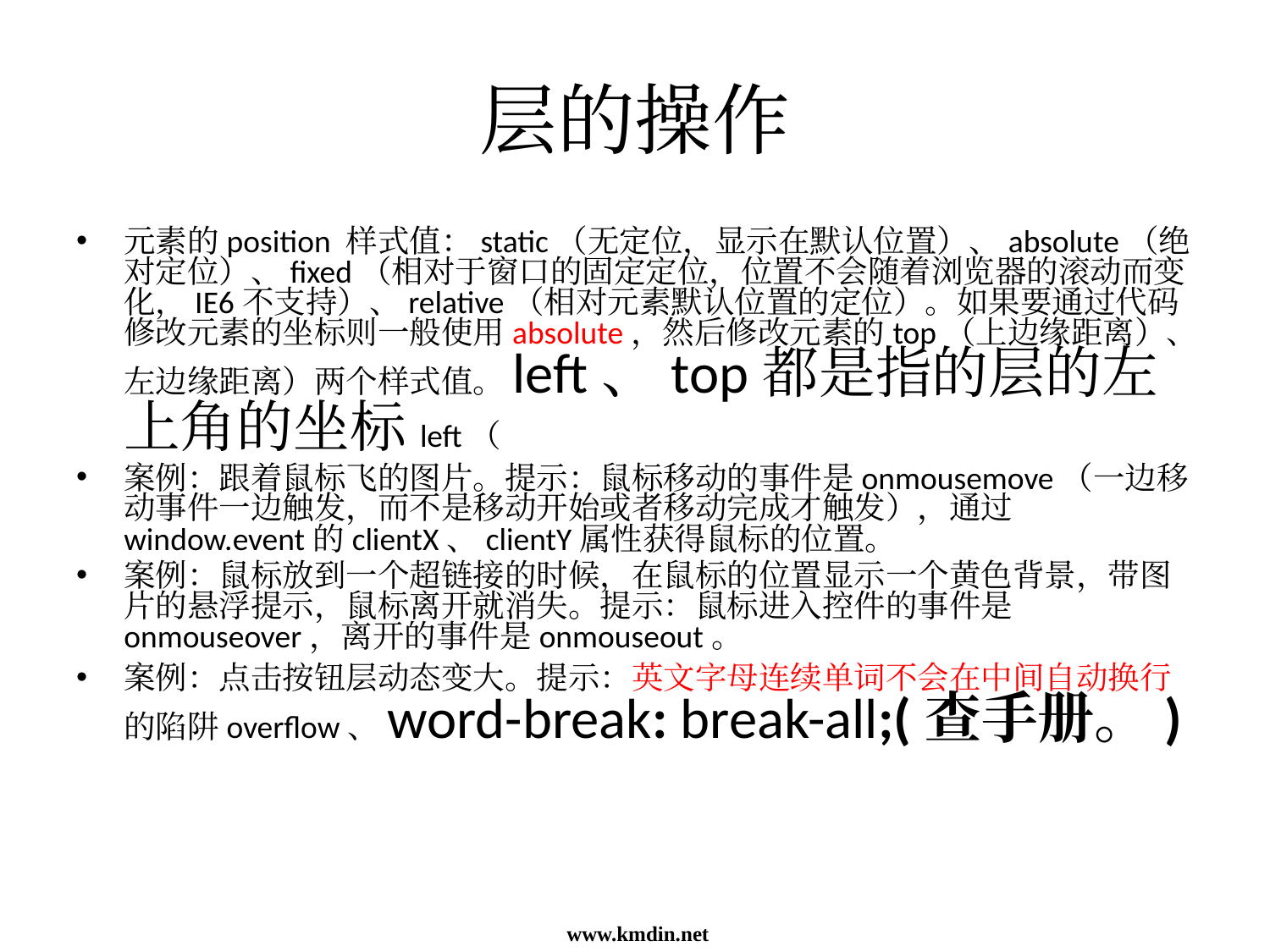

层的操作
元素的position 样式值：static（无定位，显示在默认位置）、absolute（绝对定位）、fixed（相对于窗口的固定定位，位置不会随着浏览器的滚动而变化，IE6不支持）、relative（相对元素默认位置的定位）。如果要通过代码修改元素的坐标则一般使用absolute，然后修改元素的top（上边缘距离）、左边缘距离）两个样式值。left、top都是指的层的左上角的坐标left（
案例：跟着鼠标飞的图片。提示：鼠标移动的事件是onmousemove（一边移动事件一边触发，而不是移动开始或者移动完成才触发），通过window.event的clientX、clientY属性获得鼠标的位置。
案例：鼠标放到一个超链接的时候，在鼠标的位置显示一个黄色背景，带图片的悬浮提示，鼠标离开就消失。提示：鼠标进入控件的事件是onmouseover，离开的事件是onmouseout。
案例：点击按钮层动态变大。提示：英文字母连续单词不会在中间自动换行的陷阱overflow、word-break: break-all;(查手册。)